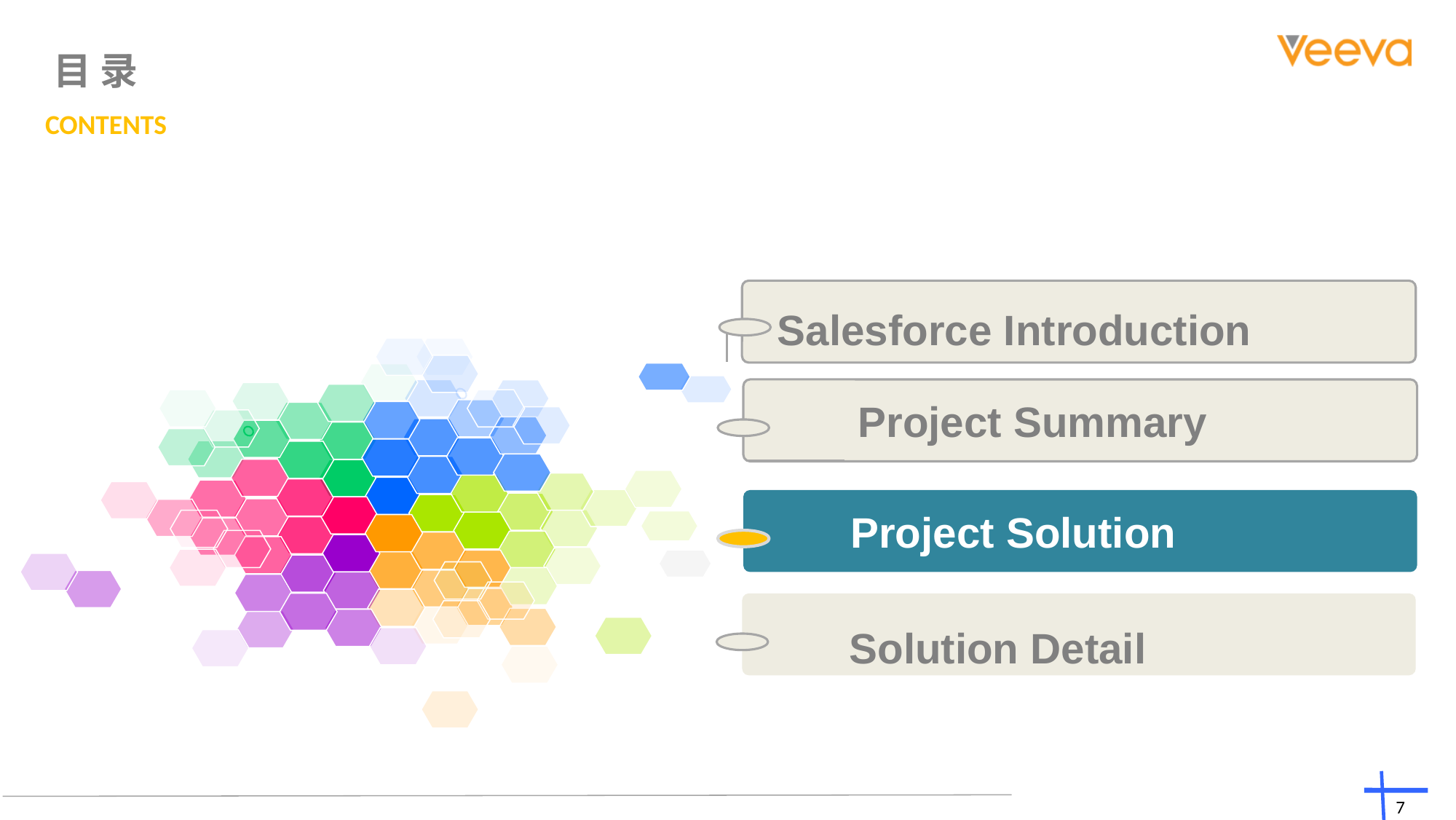

目 录
CONTENTS
Salesforce Introduction

    Project Summary

        Project Solution

        Solution Detail